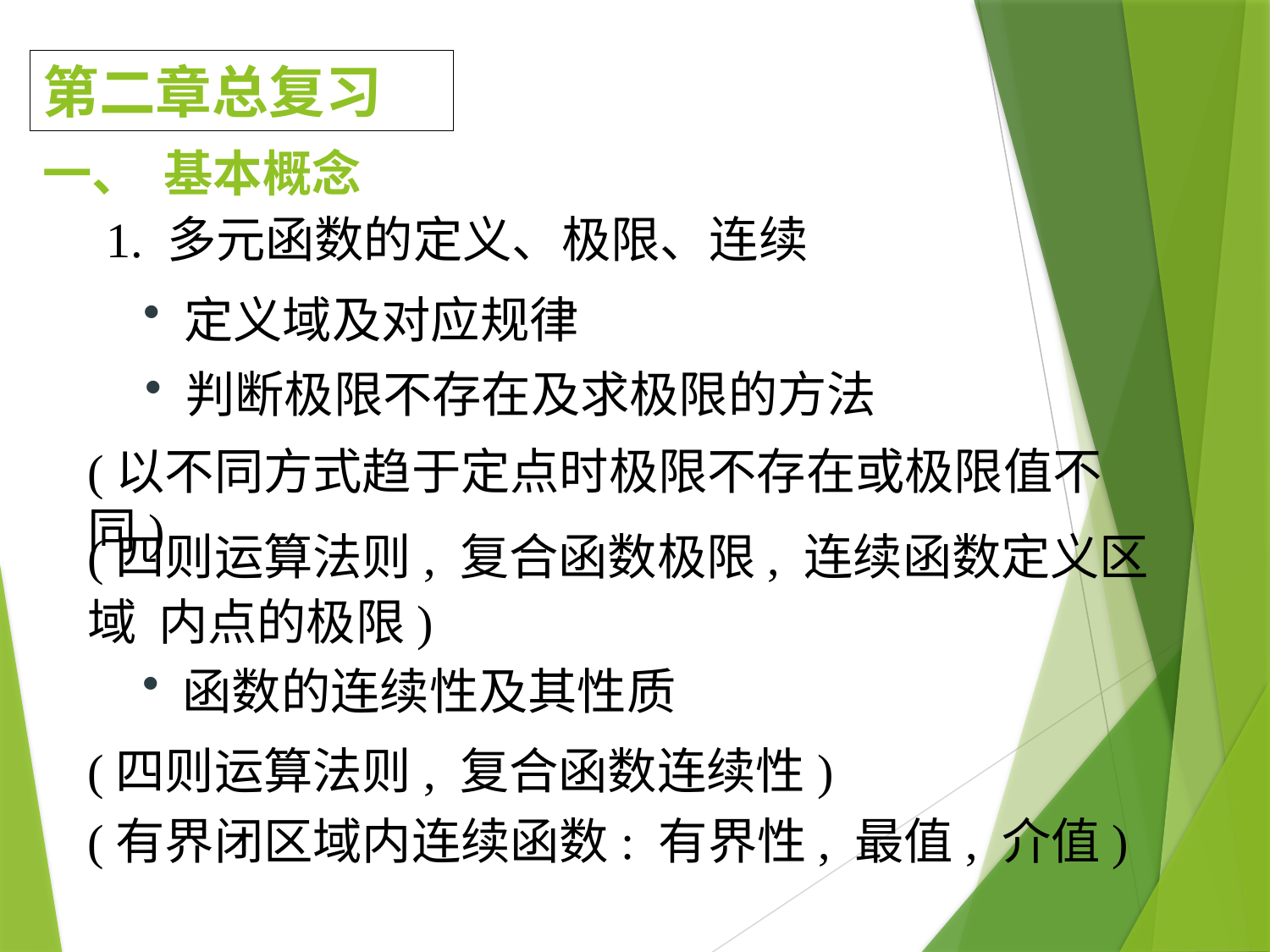

第二章总复习
# 一、  基本概念
1. 多元函数的定义、极限、连续
 定义域及对应规律
 判断极限不存在及求极限的方法
(以不同方式趋于定点时极限不存在或极限值不同)
(四则运算法则, 复合函数极限, 连续函数定义区域  内点的极限)
 函数的连续性及其性质
(四则运算法则, 复合函数连续性)
(有界闭区域内连续函数: 有界性, 最值, 介值)